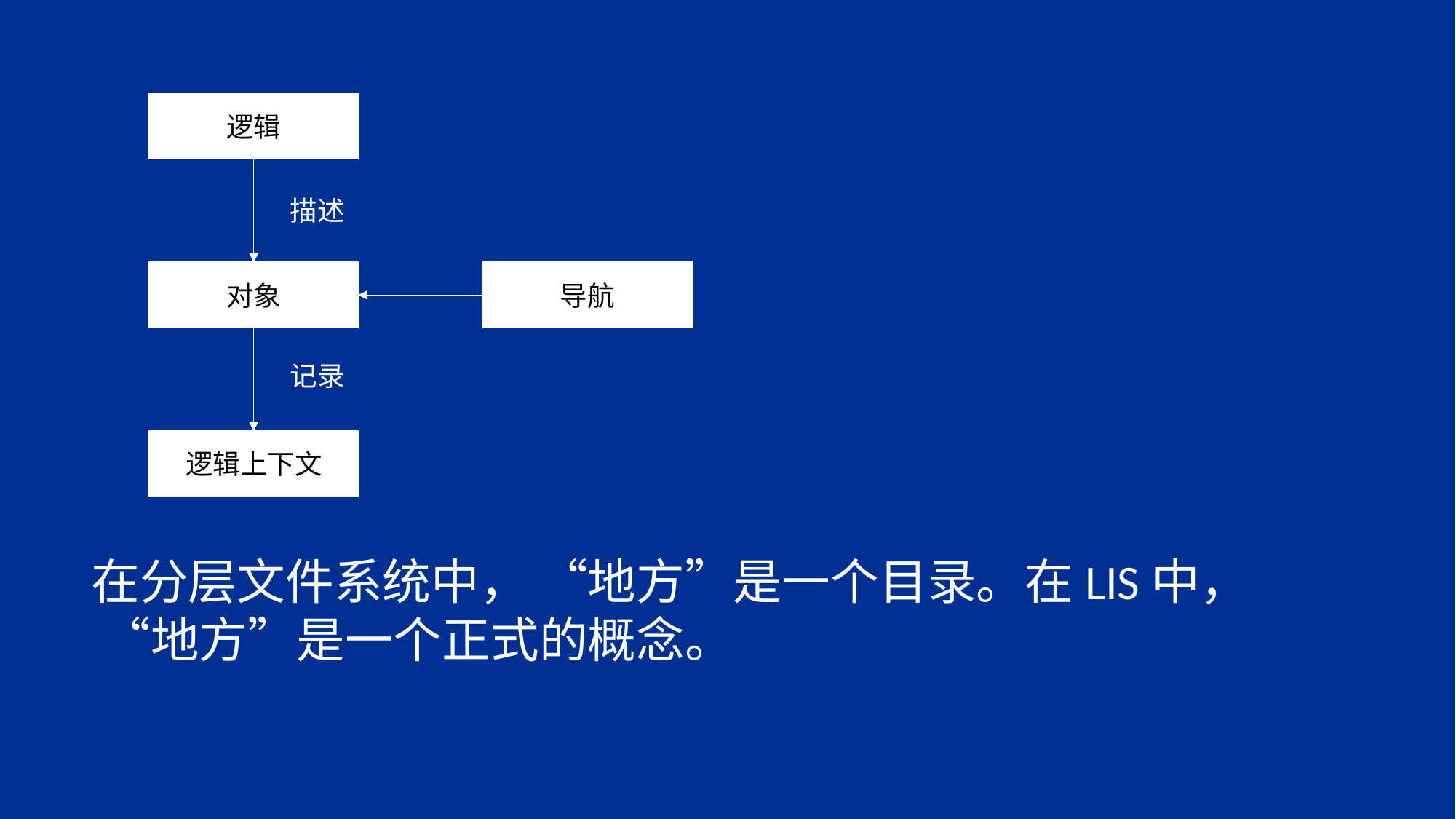

逻辑
描述
导航
对象
记录
逻辑上下文
在分层文件系统中， “地方”是一个目录。在LIS中， “地方”是一个正式的概念。